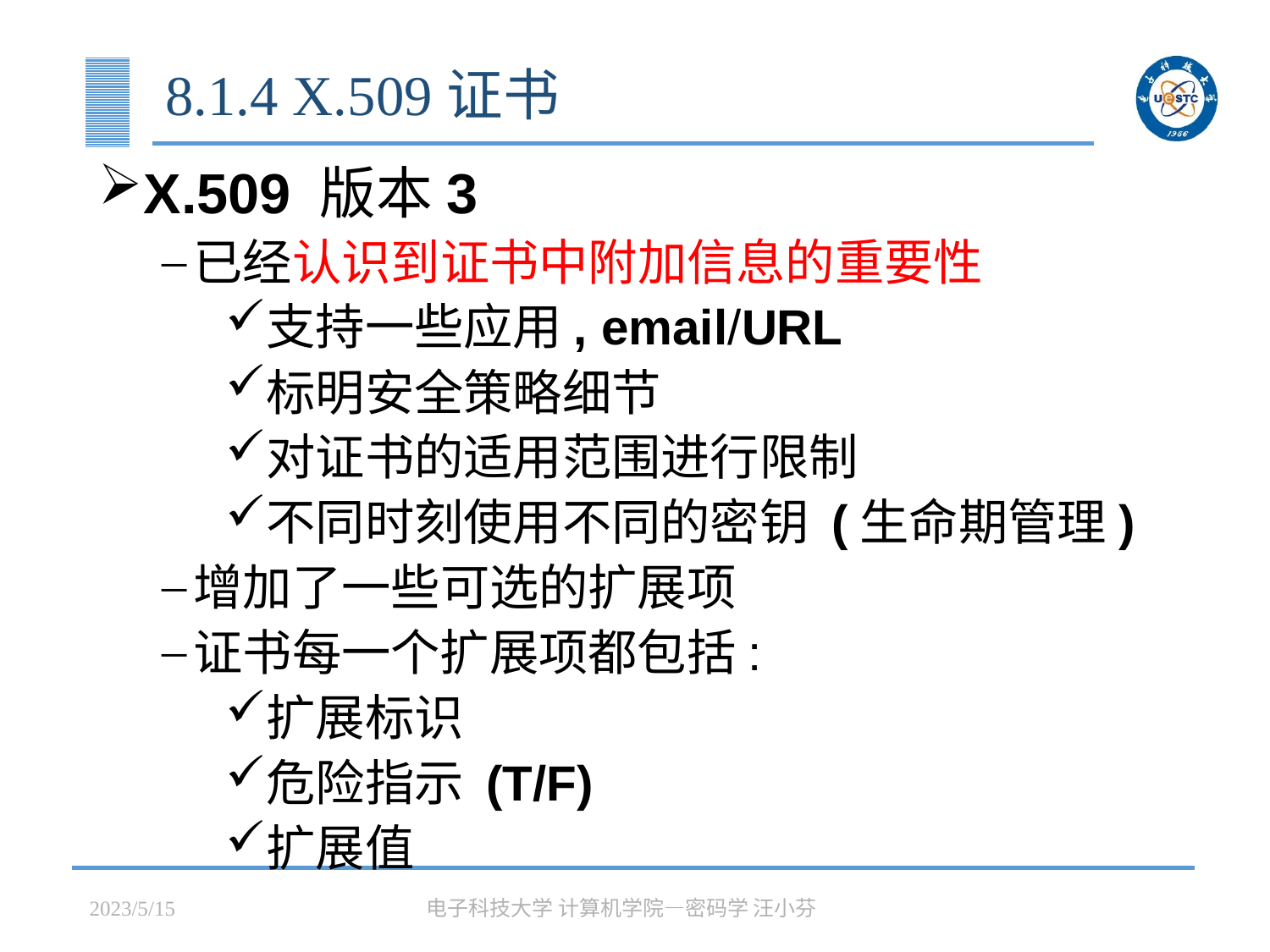

# 8.1.4 X.509证书
X.509 版本3
已经认识到证书中附加信息的重要性
支持一些应用, email/URL
标明安全策略细节
对证书的适用范围进行限制
不同时刻使用不同的密钥 (生命期管理)
增加了一些可选的扩展项
证书每一个扩展项都包括:
扩展标识
危险指示 (T/F)
扩展值
2023/5/15
电子科技大学 计算机学院—密码学 汪小芬